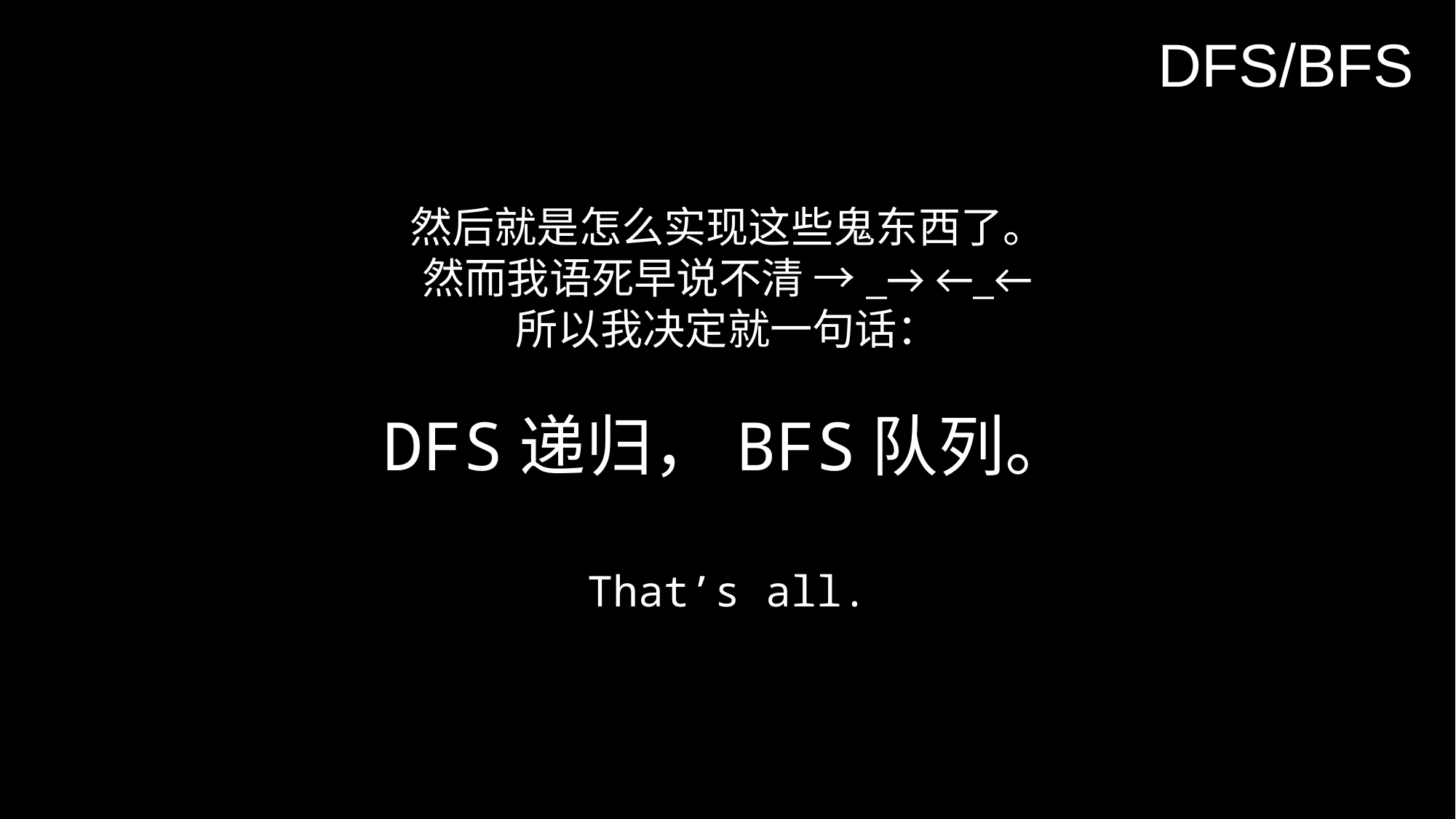

DFS/BFS
然后就是怎么实现这些鬼东西了。
然而我语死早说不清 →_→ ←_←
所以我决定就一句话：

DFS递归，BFS队列。

That’s all.